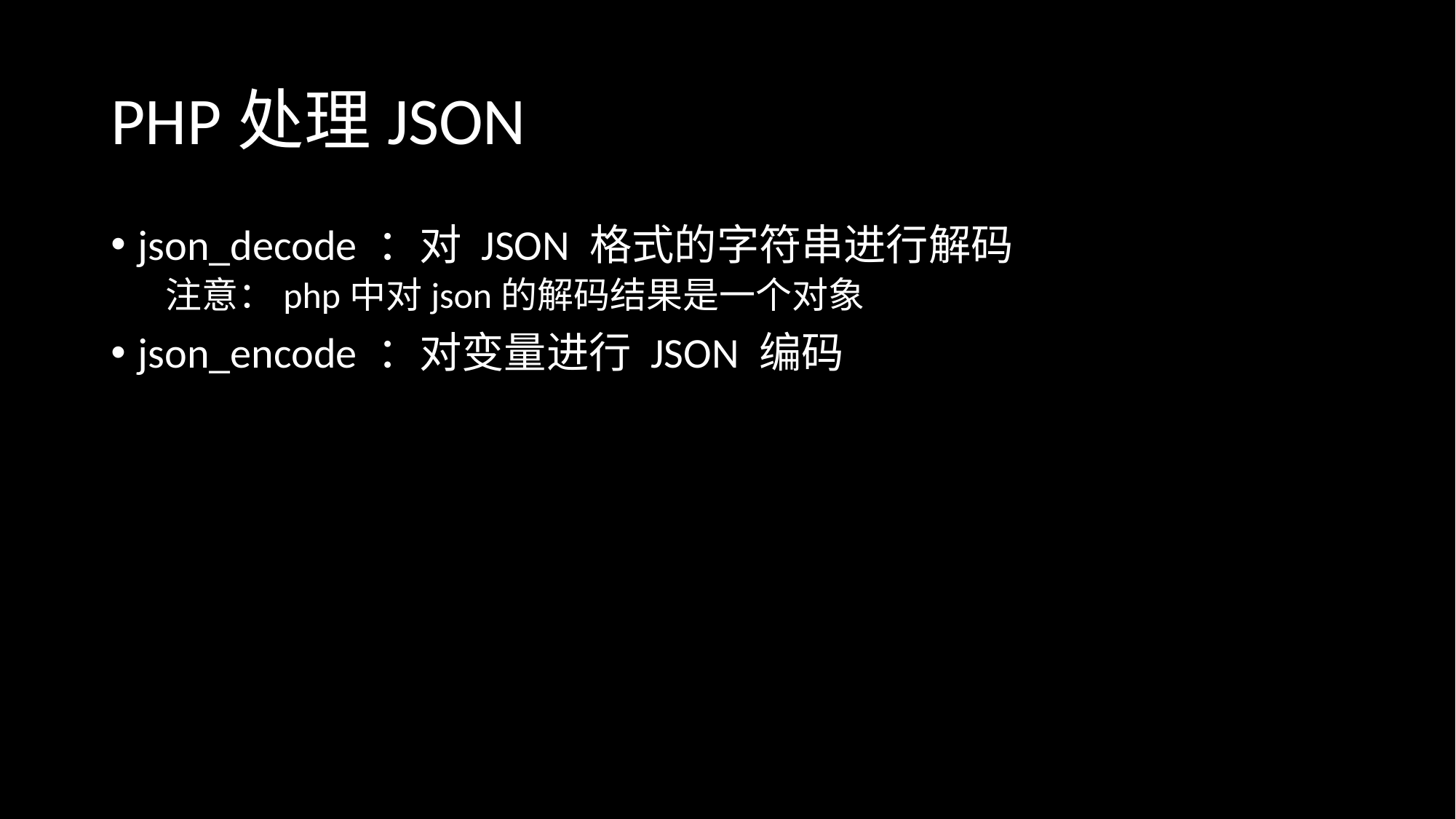

# PHP处理JSON
json_decode ：对 JSON 格式的字符串进行解码
注意：php中对json的解码结果是一个对象
json_encode ：对变量进行 JSON 编码